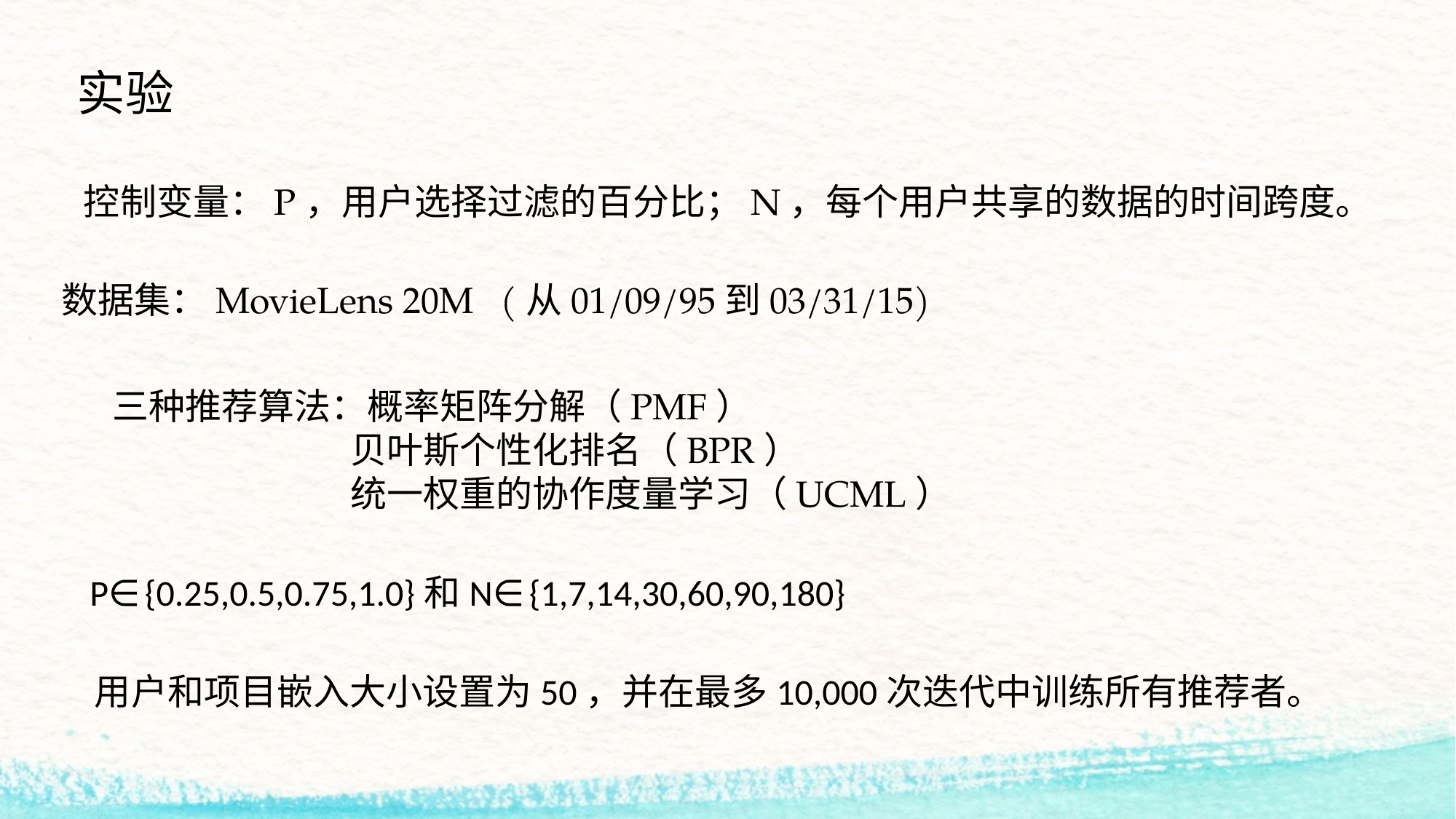

实验
控制变量：P，用户选择过滤的百分比；N，每个用户共享的数据的时间跨度。
数据集：MovieLens 20M   (从01/09/95到03/31/15)
三种推荐算法：概率矩阵分解（PMF）
                            贝叶斯个性化排名（BPR）
                            统一权重的协作度量学习（UCML）
P∈{0.25,0.5,0.75,1.0}和N∈{1,7,14,30,60,90,180}
用户和项目嵌入大小设置为50，并在最多10,000次迭代中训练所有推荐者。